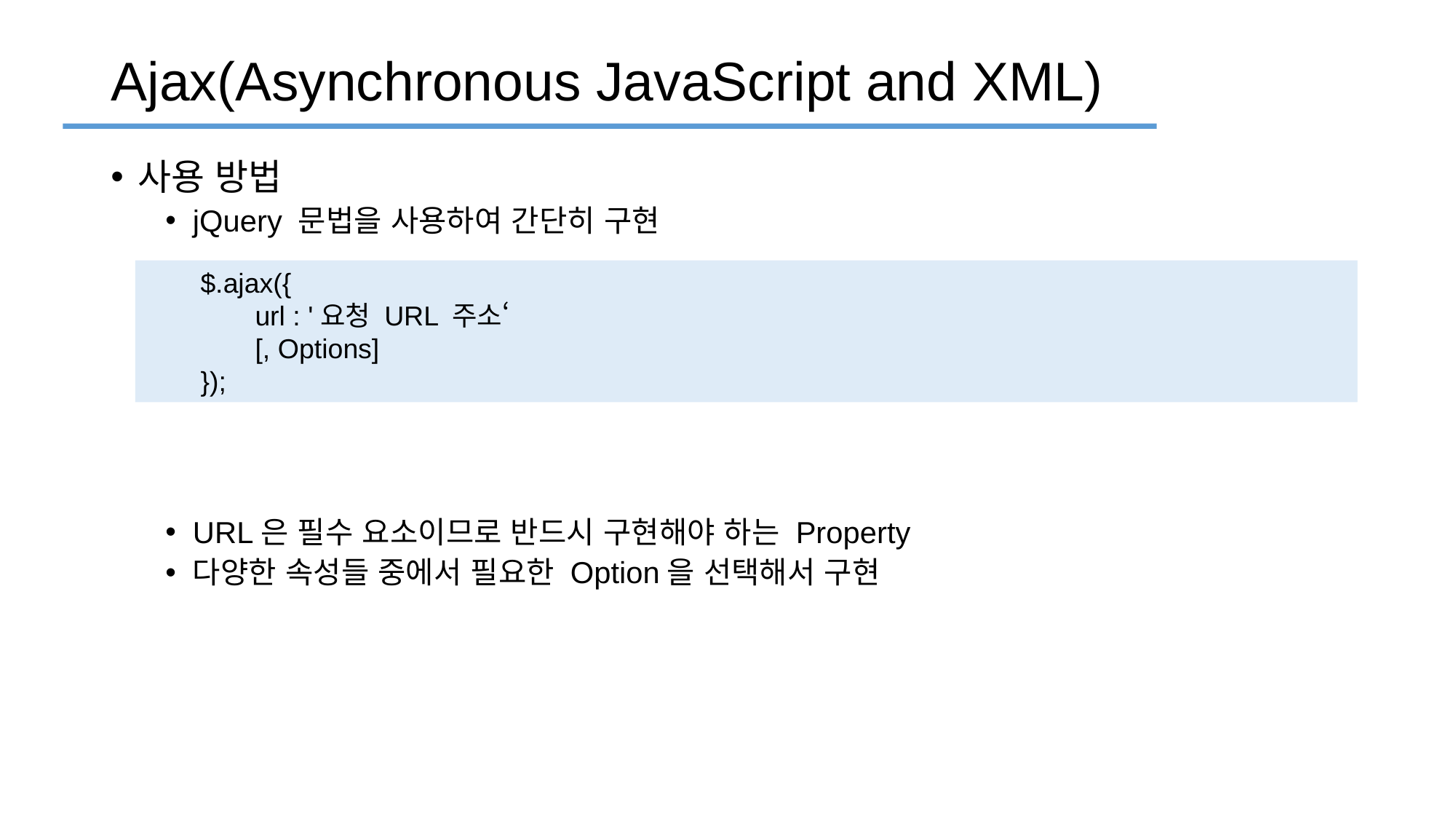

# Ajax(Asynchronous JavaScript and XML)
사용 방법
jQuery 문법을 사용하여 간단히 구현

URL은 필수 요소이므로 반드시 구현해야 하는 Property
다양한 속성들 중에서 필요한 Option을 선택해서 구현
$.ajax({
url : '요청 URL 주소‘
[, Options]
});